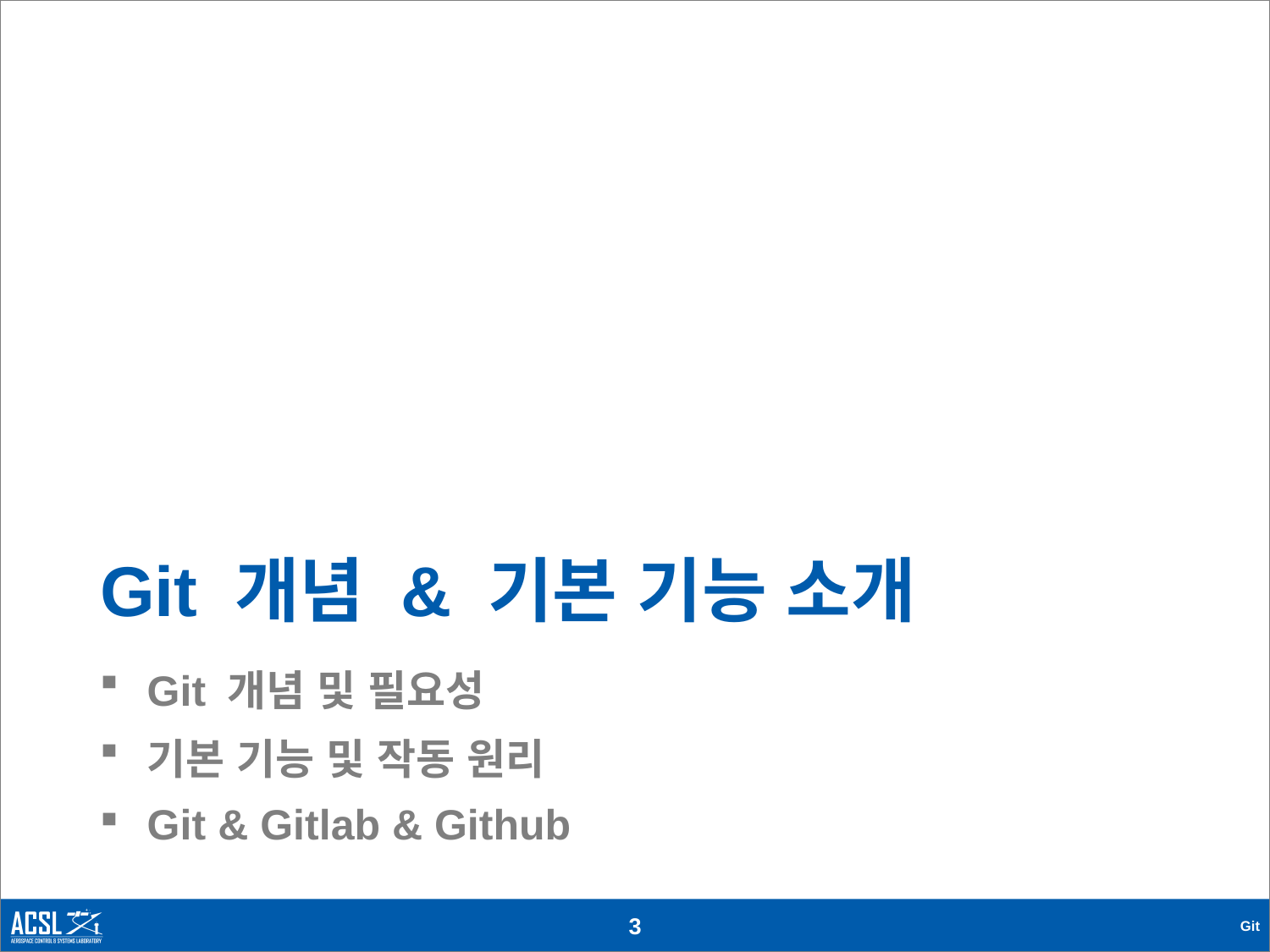

# Git 개념 & 기본 기능 소개
| Git 개념 및 필요성 |
| --- |
| 기본 기능 및 작동 원리 |
| Git & Gitlab & Github |
3
Git